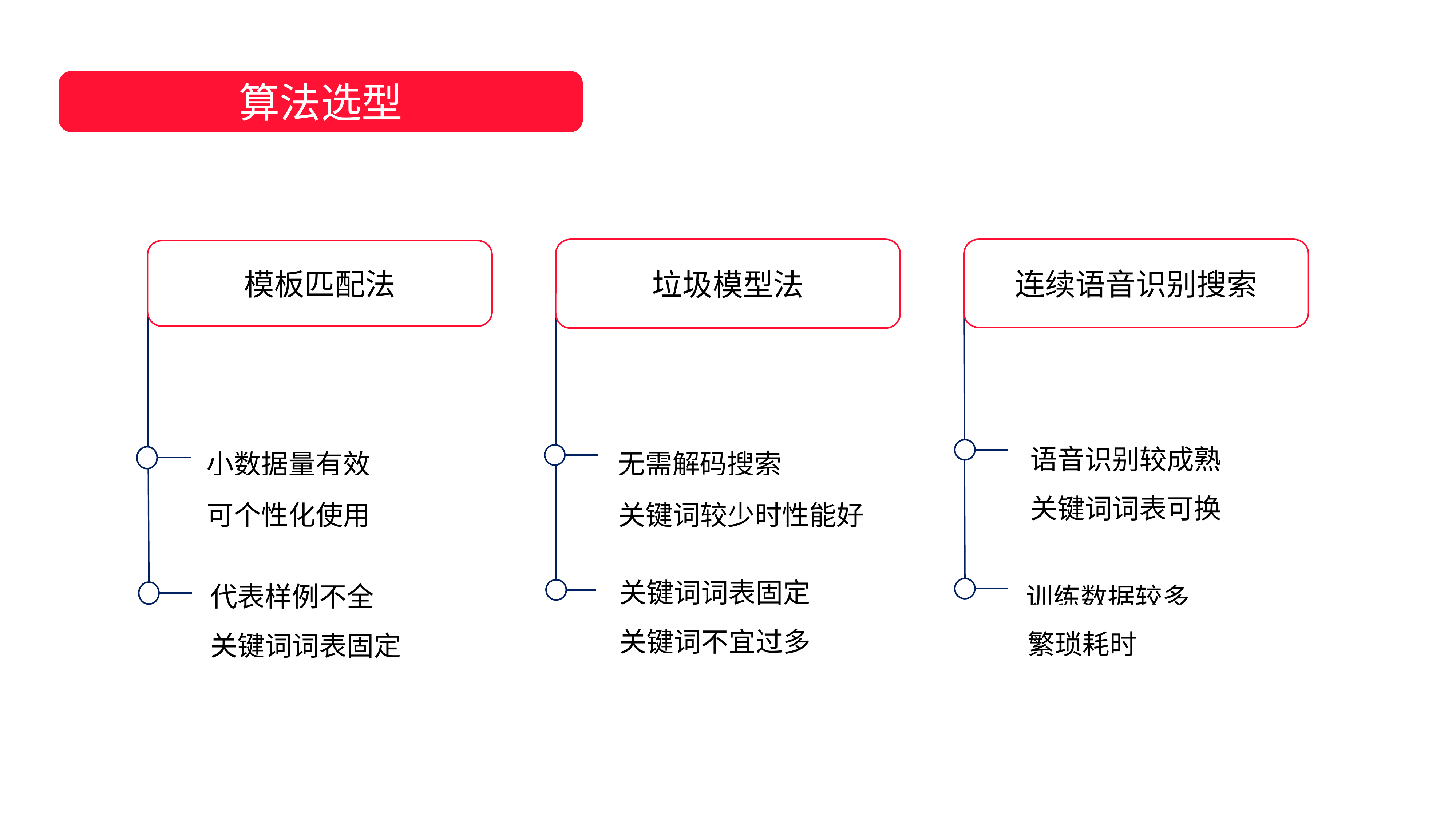

算法选型
垃圾模型法
连续语音识别搜索
模板匹配法

语音识别较成熟
关键词词表可换
无需解码搜索
小数据量有效
关键词较少时性能好
可个性化使用
关键词词表固定
关键词不宜过多
代表样例不全
关键词词表固定
训练数据较多
繁琐耗时